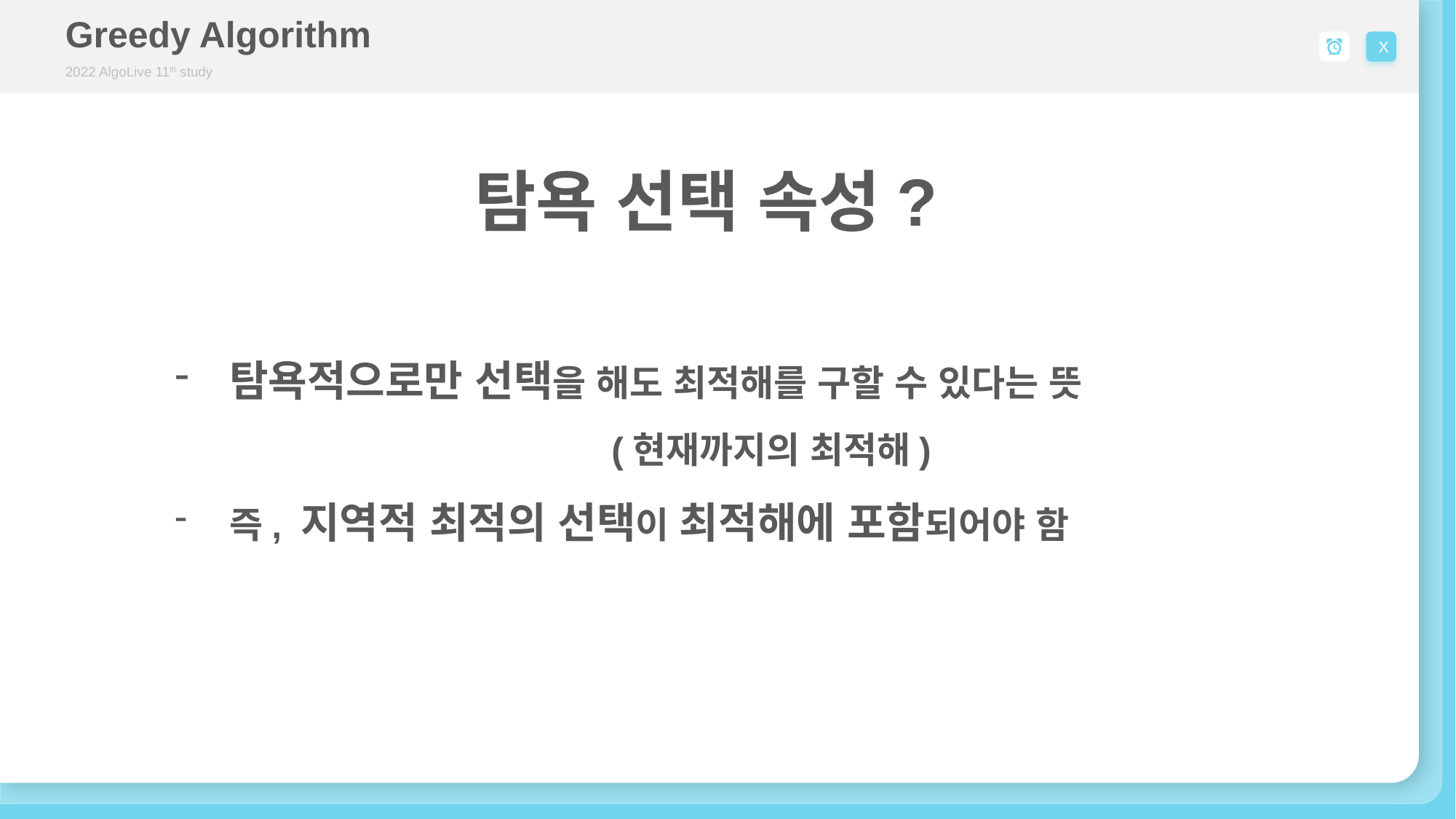

Greedy Algorithm
2022 AlgoLive 11th study

X
탐욕 선택 속성?
탐욕적으로만 선택을 해도 최적해를 구할 수 있다는 뜻
				(현재까지의 최적해)
즉, 지역적 최적의 선택이 최적해에 포함되어야 함